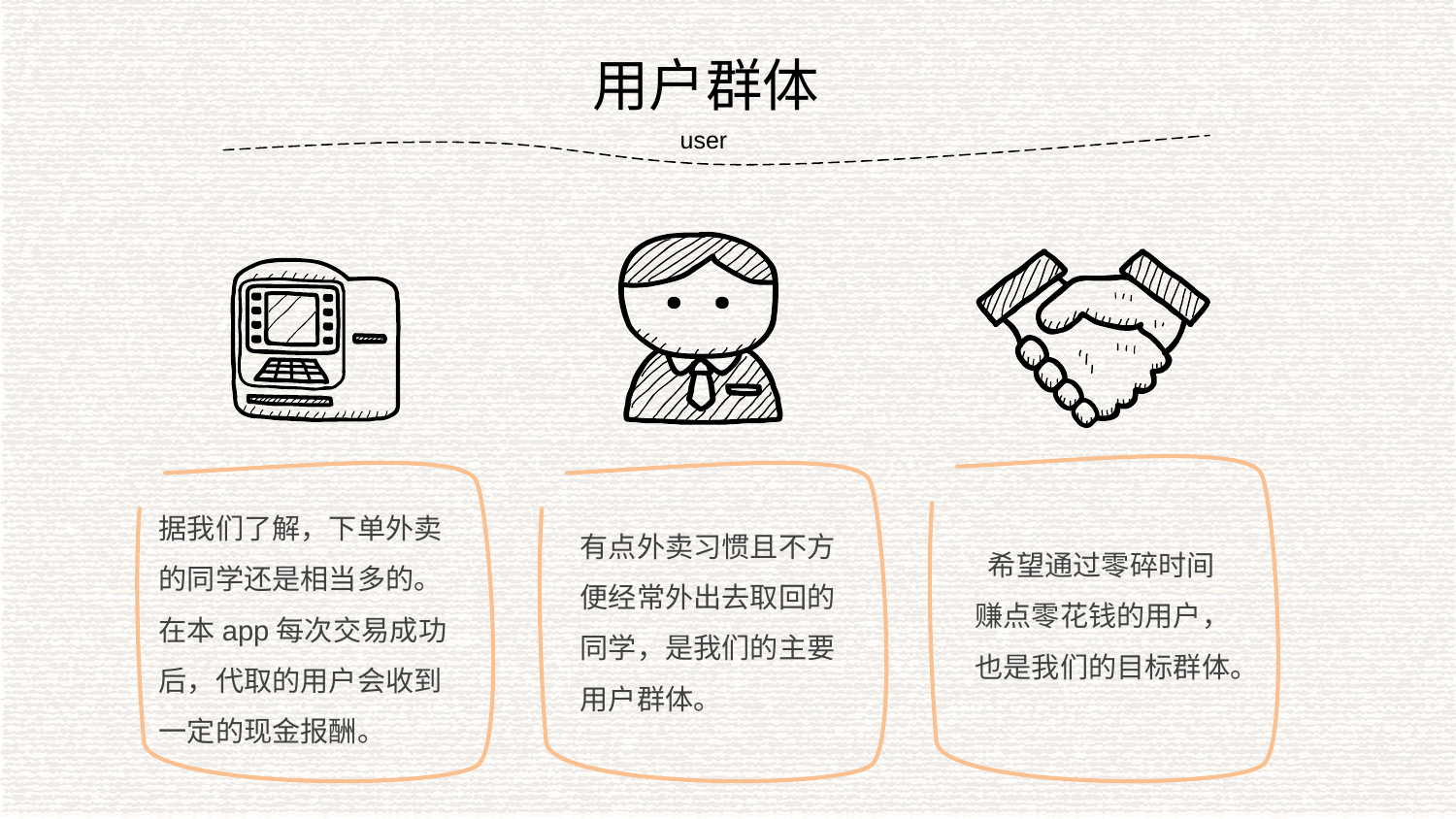

用户群体
user

据我们了解，下单外卖的同学还是相当多的。在本app每次交易成功后，代取的用户会收到一定的现金报酬。
有点外卖习惯且不方便经常外出去取回的同学，是我们的主要用户群体。

 希望通过零碎时间赚点零花钱的用户，也是我们的目标群体。